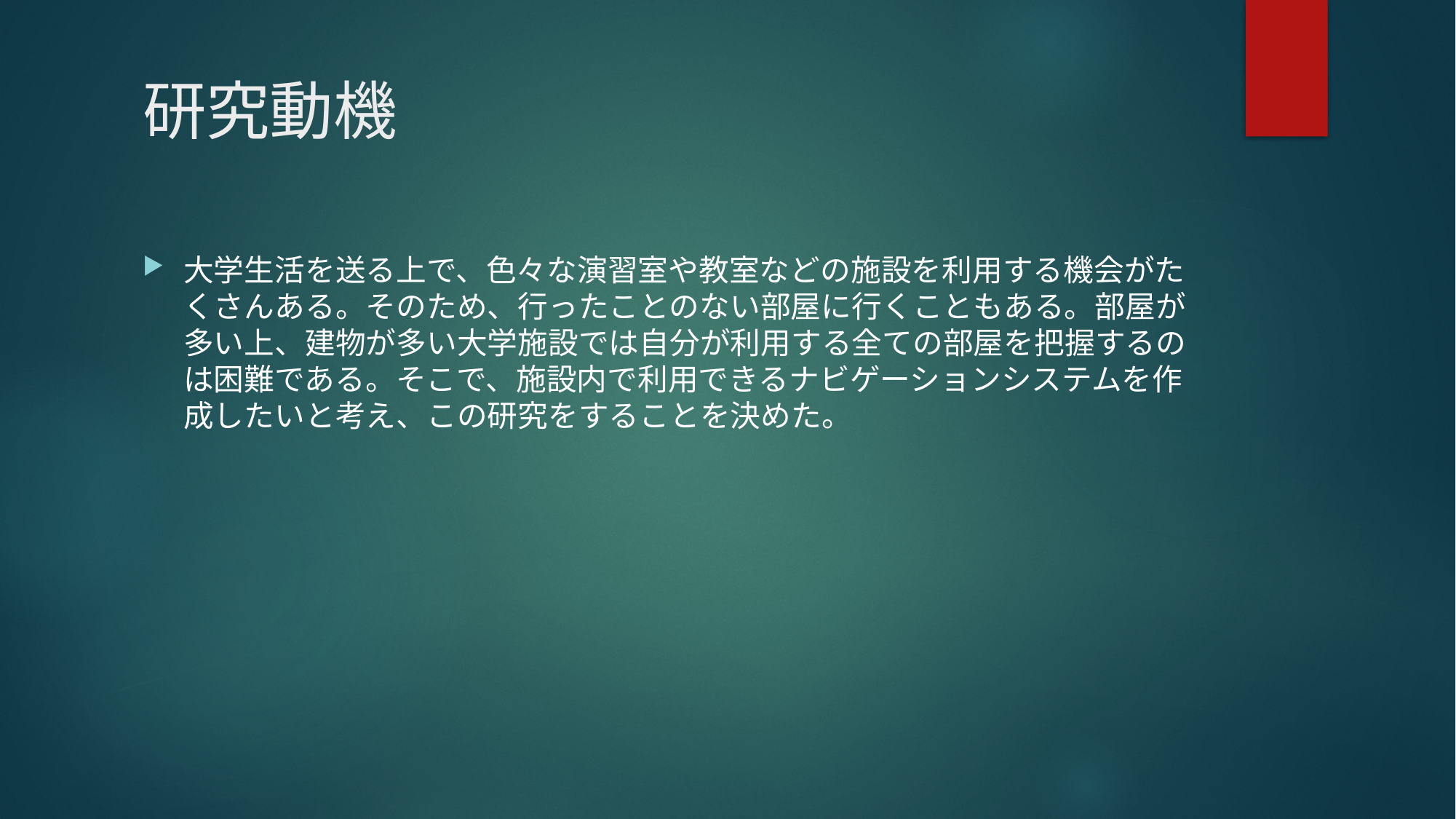

# 研究動機
大学生活を送る上で、色々な演習室や教室などの施設を利用する機会がたくさんある。そのため、行ったことのない部屋に行くこともある。部屋が多い上、建物が多い大学施設では自分が利用する全ての部屋を把握するのは困難である。そこで、施設内で利用できるナビゲーションシステムを作成したいと考え、この研究をすることを決めた。